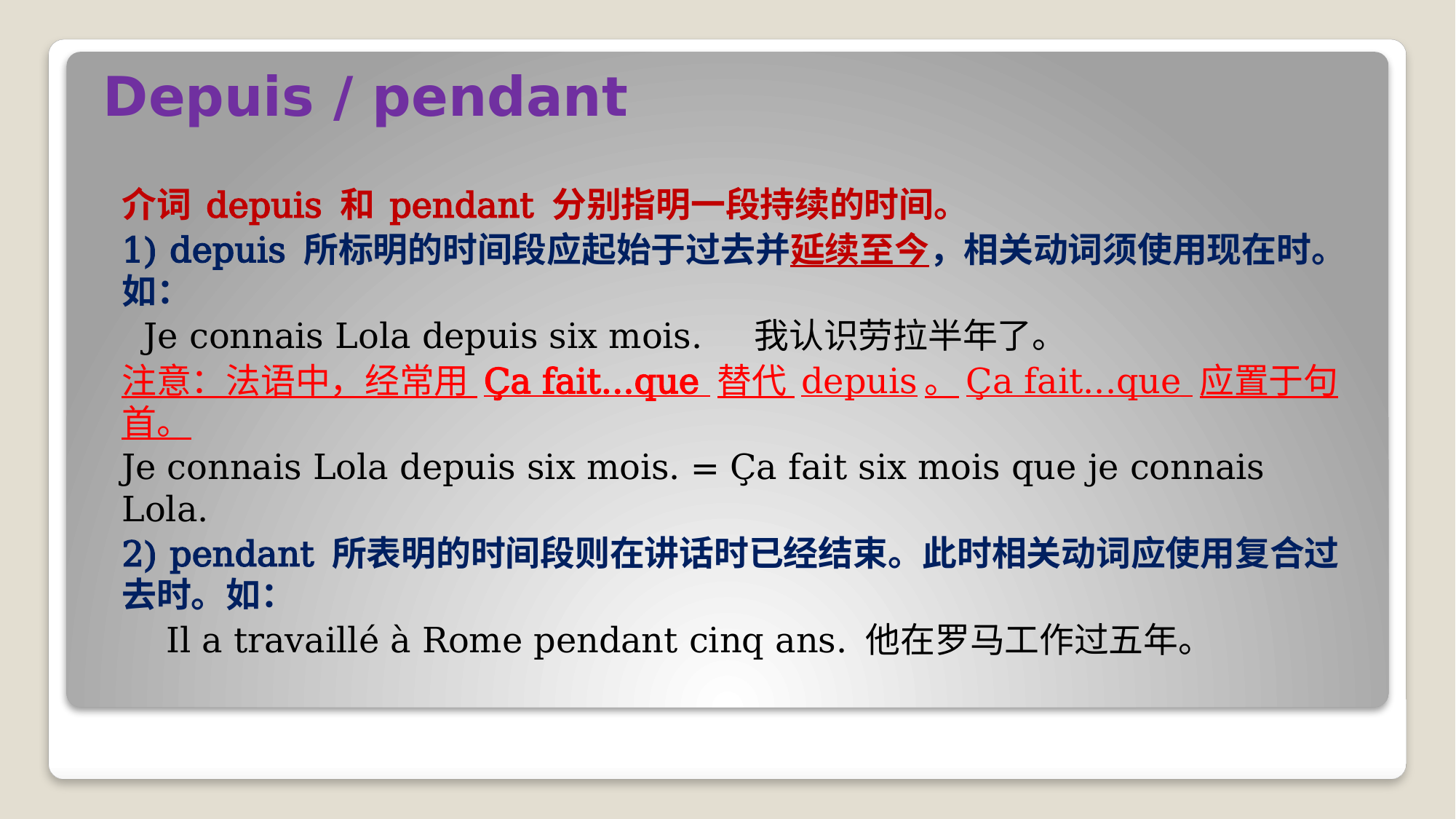

# Depuis / pendant
介词 depuis 和 pendant 分别指明一段持续的时间。
1) depuis 所标明的时间段应起始于过去并延续至今，相关动词须使用现在时。如：
  Je connais Lola depuis six mois.    我认识劳拉半年了。
注意：法语中，经常用 Ça fait...que 替代 depuis。Ça fait...que 应置于句首。
Je connais Lola depuis six mois. = Ça fait six mois que je connais Lola.
2) pendant 所表明的时间段则在讲话时已经结束。此时相关动词应使用复合过去时。如：
    Il a travaillé à Rome pendant cinq ans. 他在罗马工作过五年。